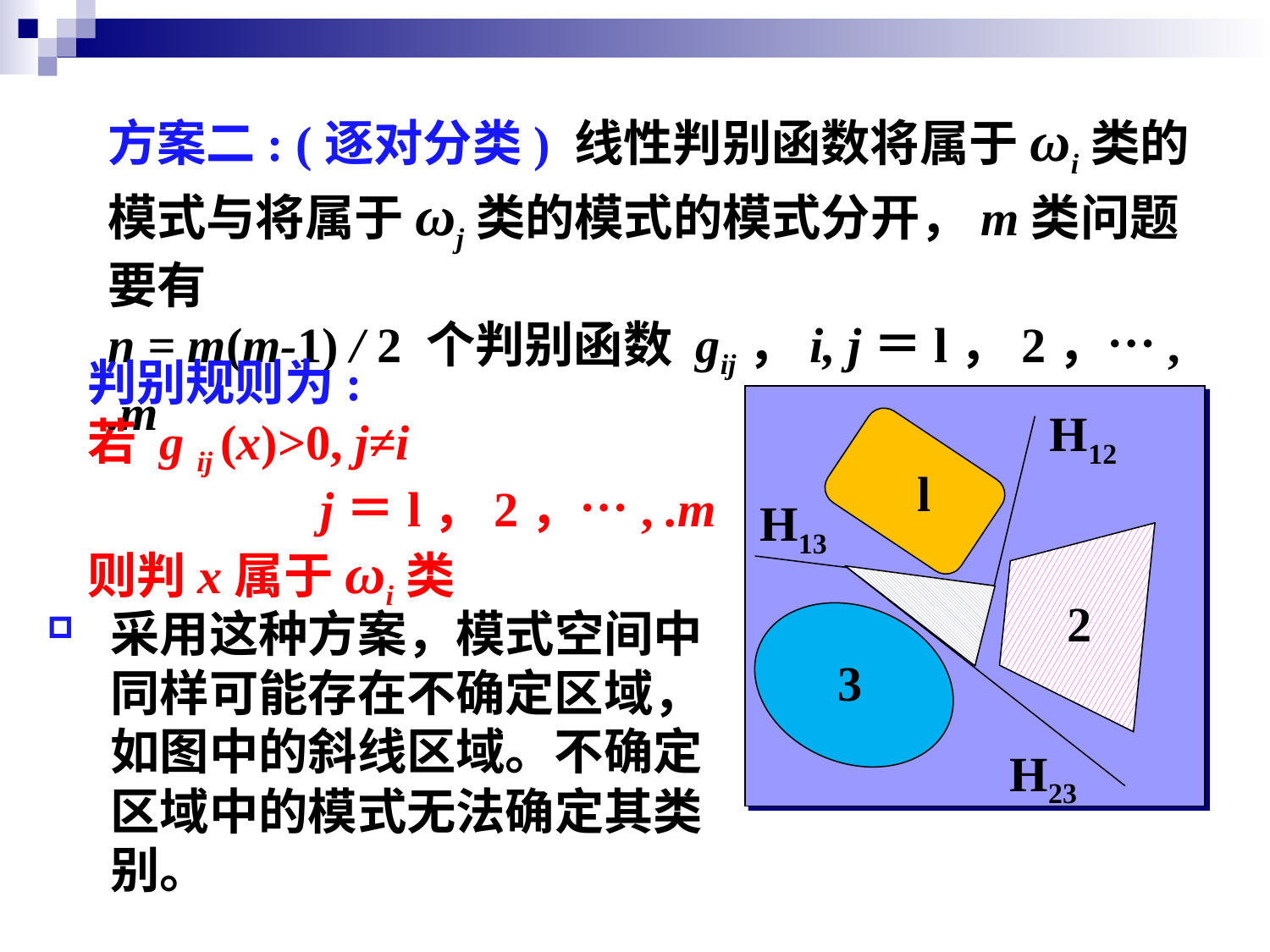

方案二: (逐对分类) 线性判别函数将属于ωi类的模式与将属于ωj类的模式的模式分开，m类问题要有
n = m(m-1) / 2 个判别函数 gij，i, j＝l，2，…, .m
判别规则为:
若 g ij (x)>0, j≠i
                   j＝l，2，…, .m
则判x属于ωi类

l

2
3
H12

H13

H23

采用这种方案，模式空间中同样可能存在不确定区域，如图中的斜线区域。不确定区域中的模式无法确定其类别。